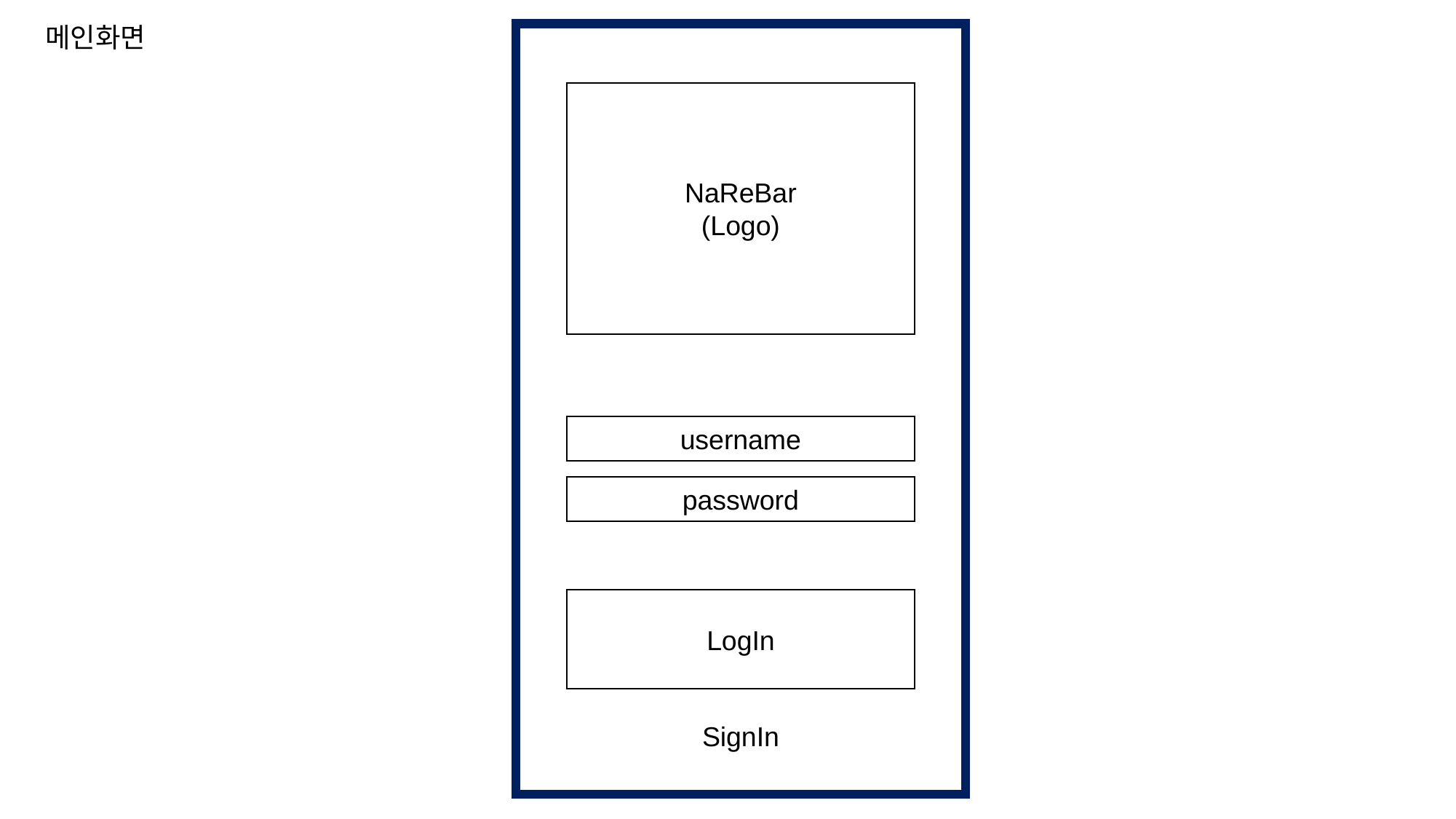

메인화면
NaReBar
(Logo)

username
password
LogIn
SignIn